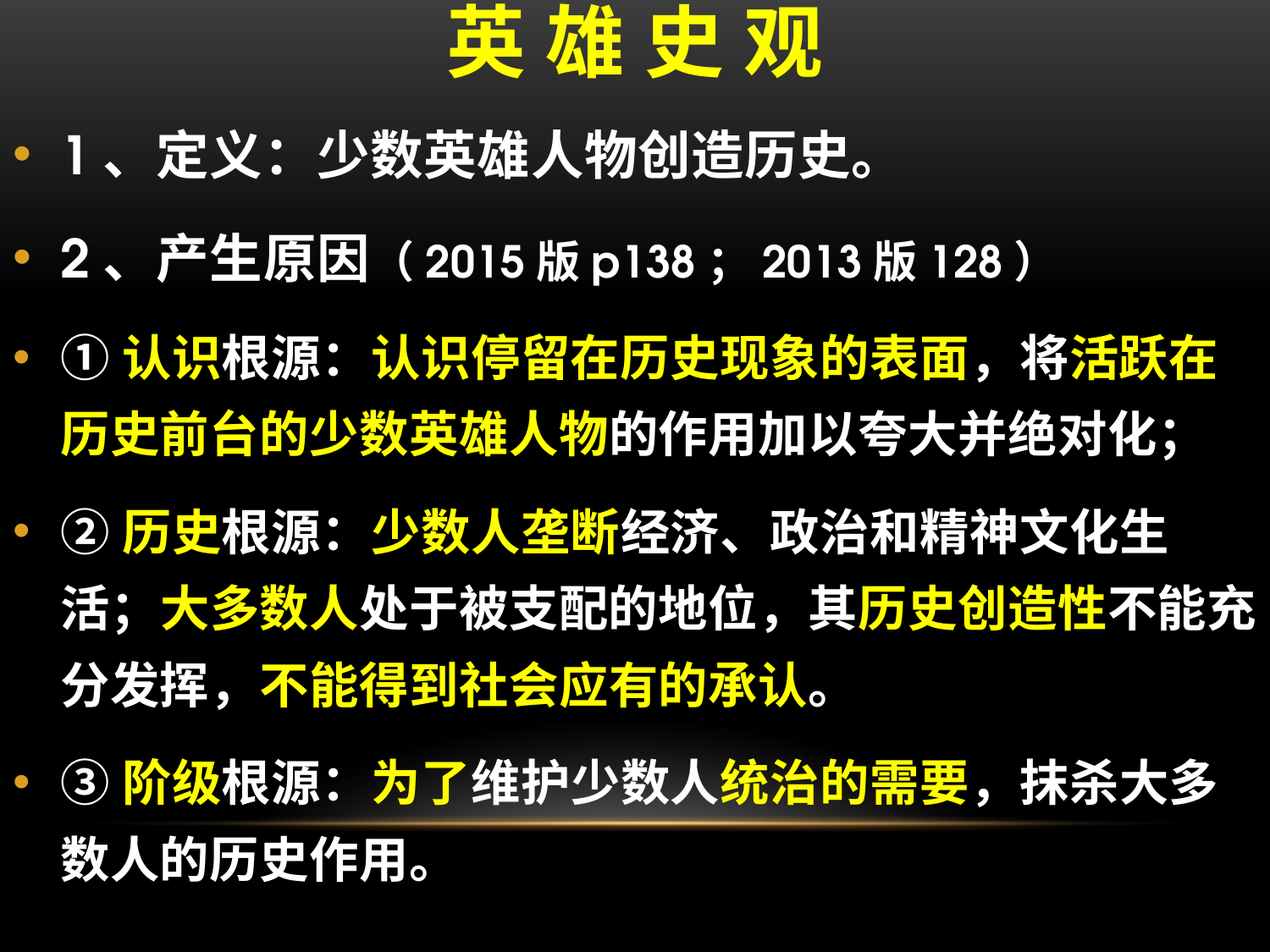

# 英 雄 史 观
1、定义：少数英雄人物创造历史。
2、产生原因（2015版p138；2013版128）
①认识根源：认识停留在历史现象的表面，将活跃在历史前台的少数英雄人物的作用加以夸大并绝对化；
②历史根源：少数人垄断经济、政治和精神文化生活；大多数人处于被支配的地位，其历史创造性不能充分发挥，不能得到社会应有的承认。
③阶级根源：为了维护少数人统治的需要，抹杀大多数人的历史作用。